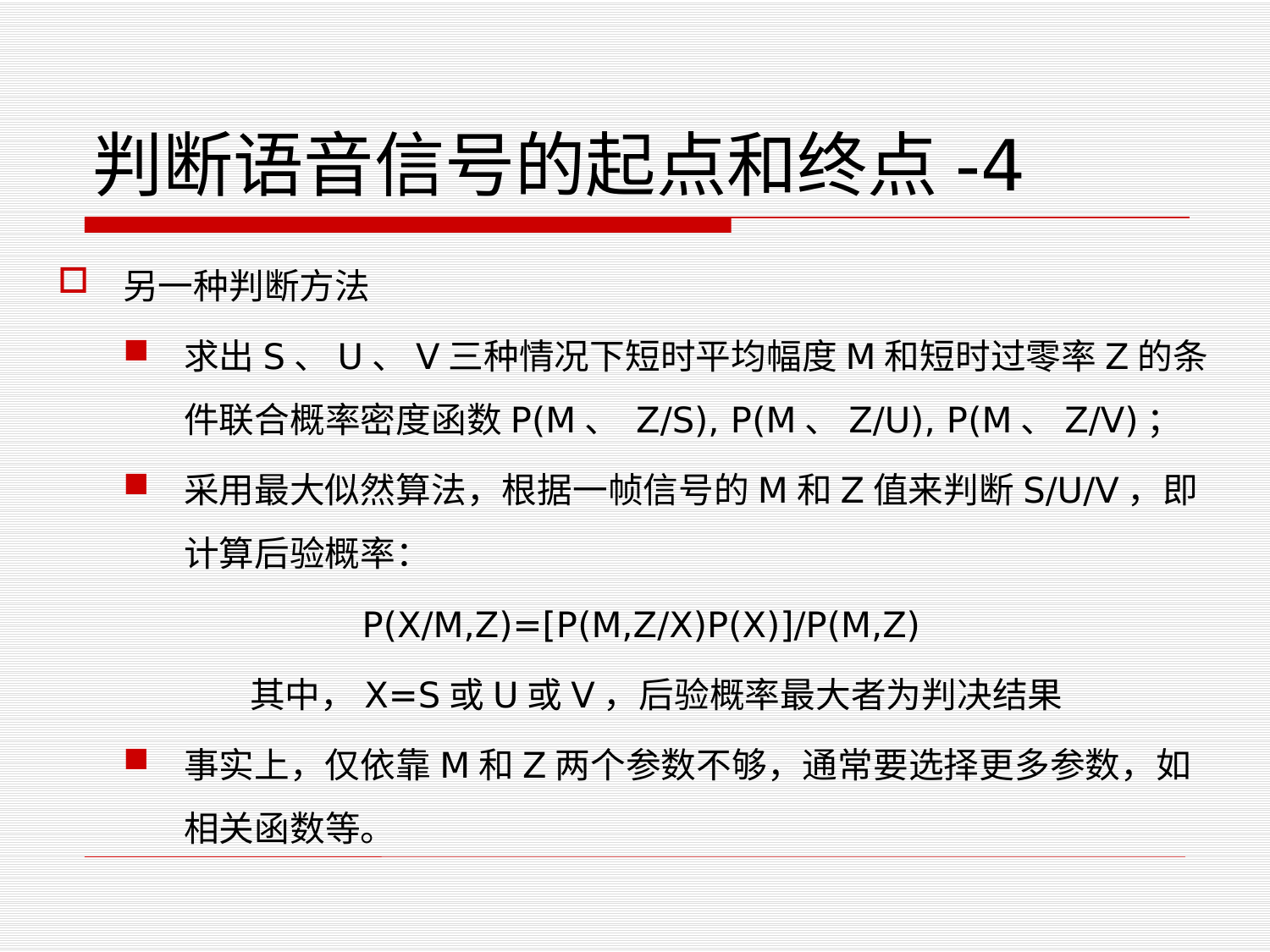

# 判断语音信号的起点和终点-4
另一种判断方法
求出S、U、V三种情况下短时平均幅度M和短时过零率Z的条件联合概率密度函数P(M、 Z/S), P(M、Z/U), P(M、Z/V)；
采用最大似然算法，根据一帧信号的M和Z值来判断S/U/V，即计算后验概率：
	   	          P(X/M,Z)=[P(M,Z/X)P(X)]/P(M,Z)
  		其中，X=S或U或V，后验概率最大者为判决结果
事实上，仅依靠M和Z两个参数不够，通常要选择更多参数，如相关函数等。